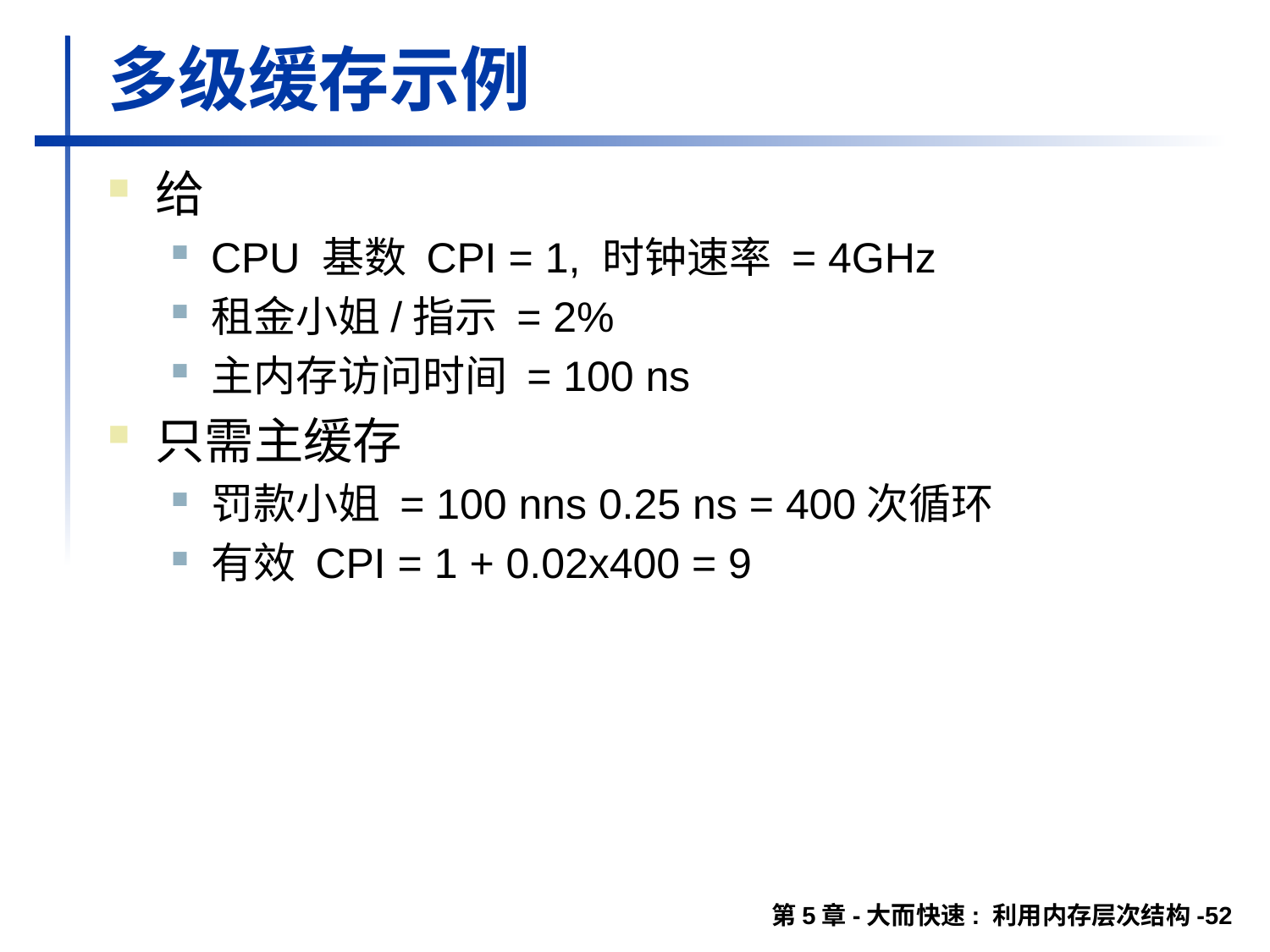

# 多级缓存示例
给
CPU 基数 CPI = 1, 时钟速率 = 4GHz
租金小姐/指示 = 2%
主内存访问时间 = 100 ns
只需主缓存
罚款小姐 = 100 nns 0.25 ns = 400次循环
有效 CPI = 1 + 0.02x400 = 9
第5章-大而快速: 利用内存层次结构-52